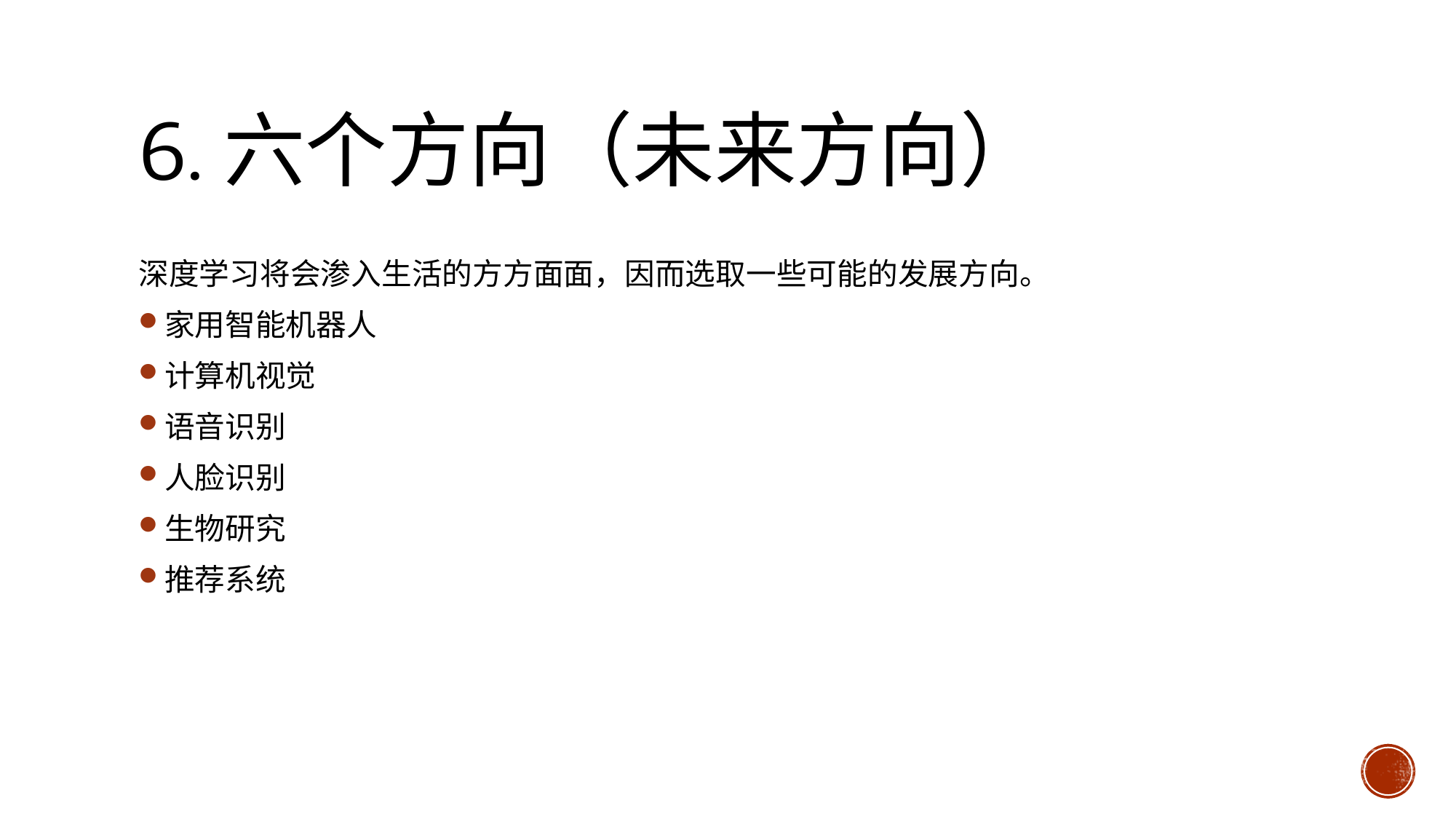

# 6.六个方向（未来方向）
深度学习将会渗入生活的方方面面，因而选取一些可能的发展方向。
家用智能机器人
计算机视觉
语音识别
人脸识别
生物研究
推荐系统